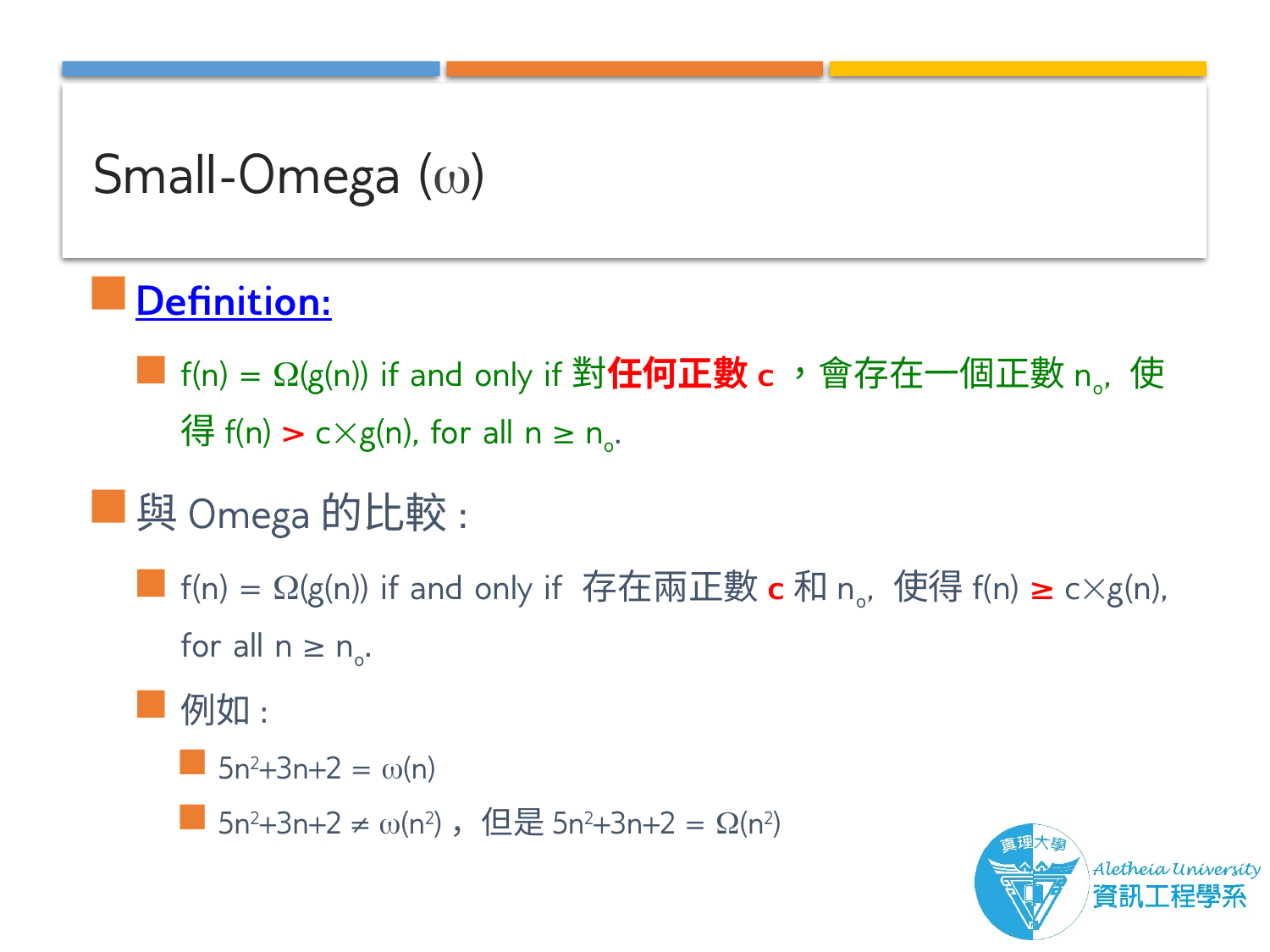

# Small-Omega (ω)
Definition:
f(n) = Ω(g(n)) if and only if對任何正數c，會存在一個正數no, 使得f(n) > c×g(n), for all n ≥ no.
與Omega的比較:
f(n) = Ω(g(n)) if and only if 存在兩正數c和no, 使得f(n) ≥ c×g(n), for all n ≥ no.
例如:
5n2+3n+2 = ω(n)
5n2+3n+2 ≠ ω(n2)，但是5n2+3n+2 = Ω(n2)